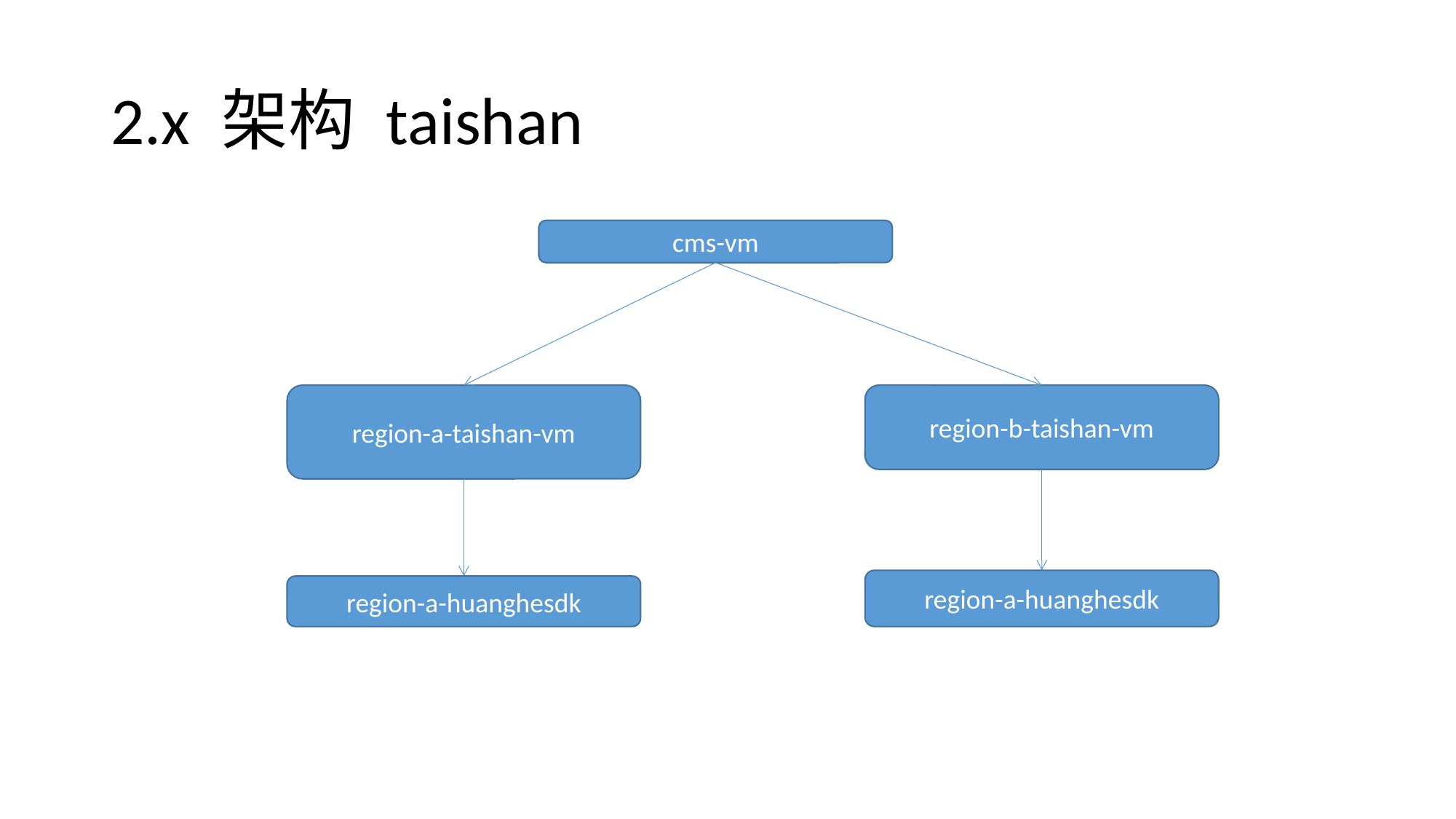

# 2.x 架构 taishan

cms-vm
region-a-taishan-vm
region-b-taishan-vm
region-a-huanghesdk
region-a-huanghesdk